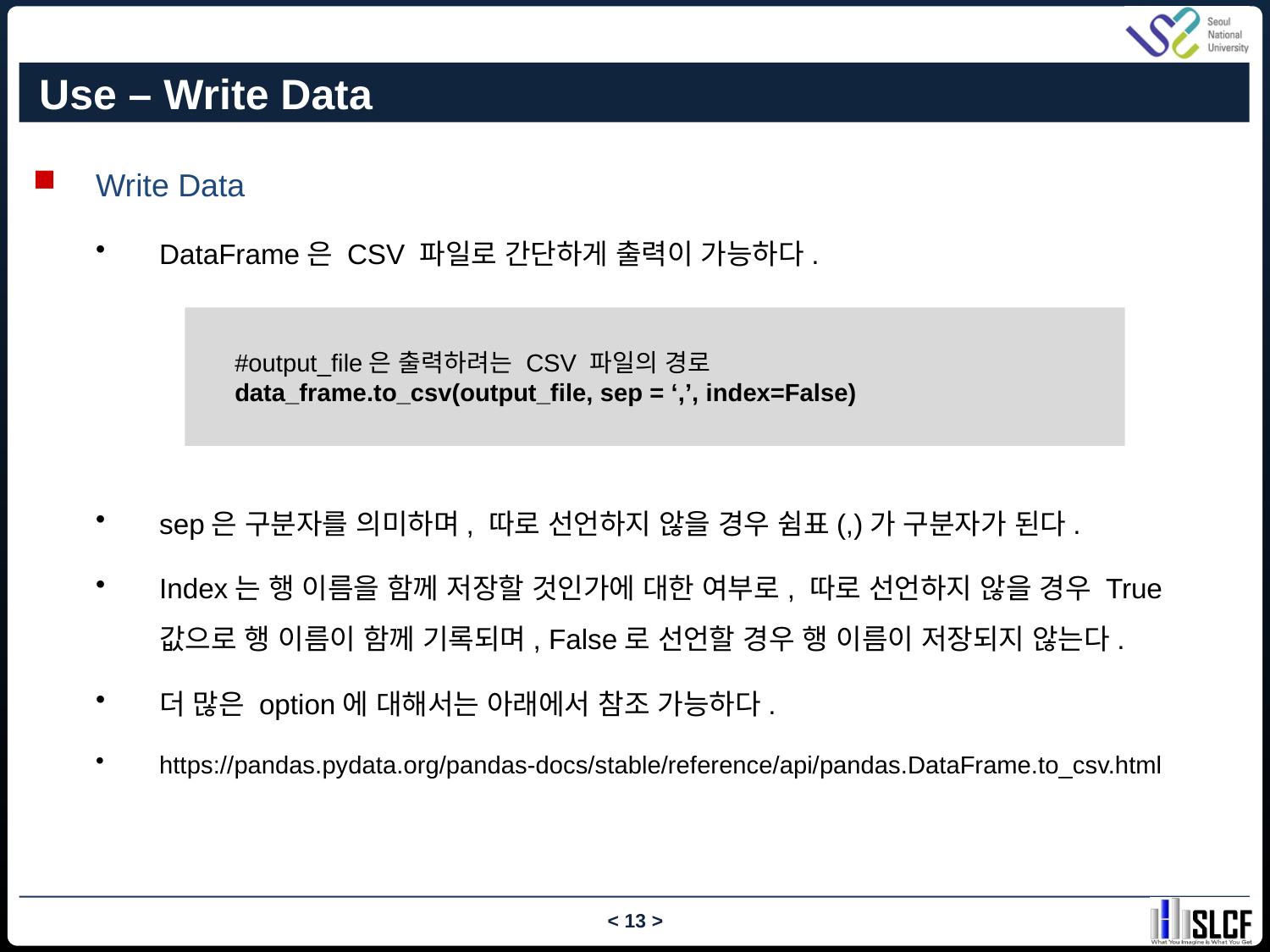

# Use – Write Data
Write Data
DataFrame은 CSV 파일로 간단하게 출력이 가능하다.

sep은 구분자를 의미하며, 따로 선언하지 않을 경우 쉼표(,)가 구분자가 된다.
Index는 행 이름을 함께 저장할 것인가에 대한 여부로, 따로 선언하지 않을 경우 True값으로 행 이름이 함께 기록되며, False로 선언할 경우 행 이름이 저장되지 않는다.
더 많은 option에 대해서는 아래에서 참조 가능하다.
https://pandas.pydata.org/pandas-docs/stable/reference/api/pandas.DataFrame.to_csv.html
#output_file은 출력하려는 CSV 파일의 경로
data_frame.to_csv(output_file, sep = ‘,’, index=False)